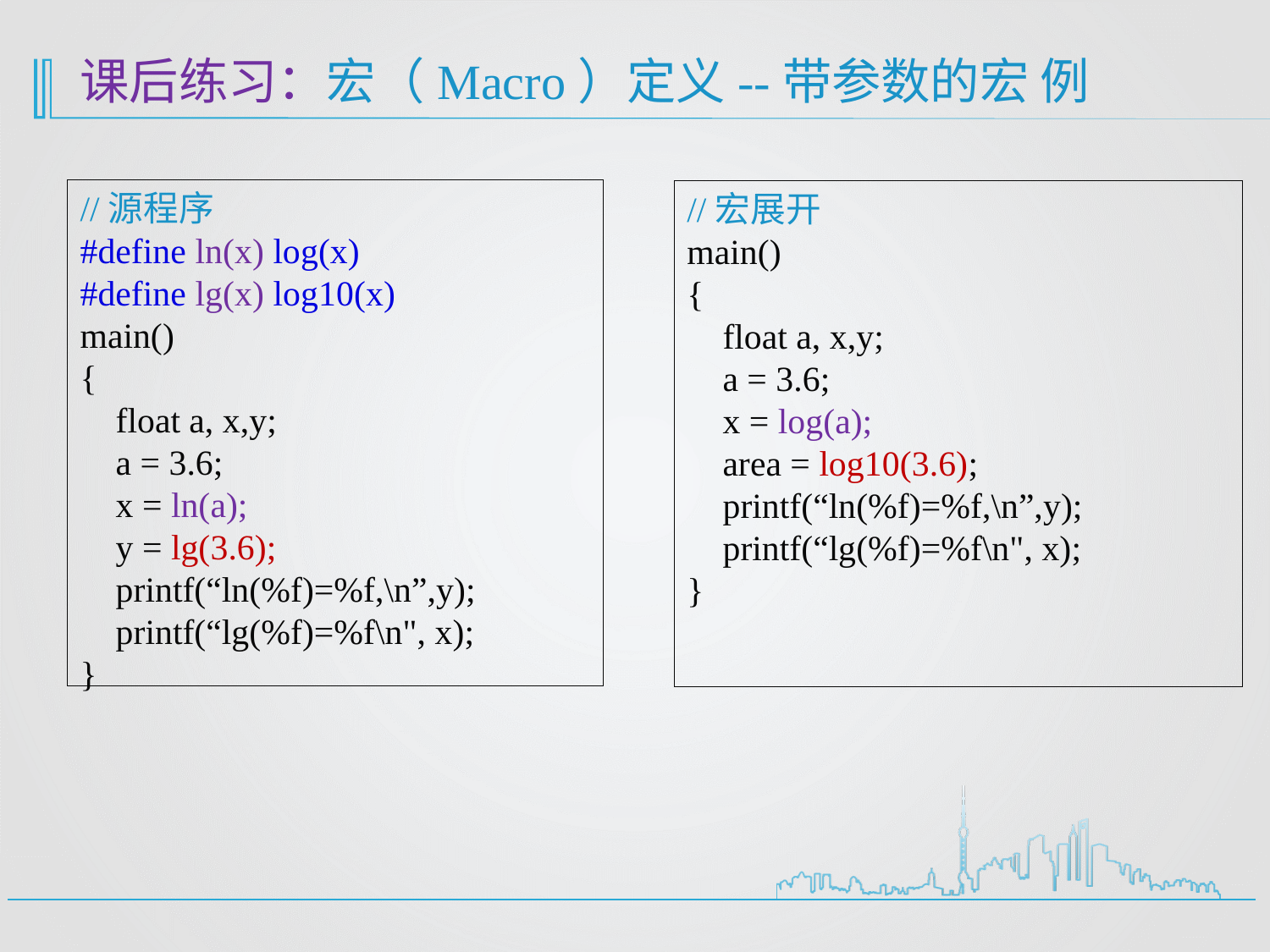

# 课后练习：宏（Macro）定义--带参数的宏 例
//源程序
#define ln(x) log(x)
#define lg(x) log10(x)
main()
{
    float a, x,y;
    a = 3.6;
    x = ln(a);
    y = lg(3.6);
    printf(“ln(%f)=%f,\n”,y);
    printf(“lg(%f)=%f\n", x);
}
//宏展开
main()
{
    float a, x,y;
    a = 3.6;
    x = log(a);
    area = log10(3.6);
    printf(“ln(%f)=%f,\n”,y);
    printf(“lg(%f)=%f\n", x);
}